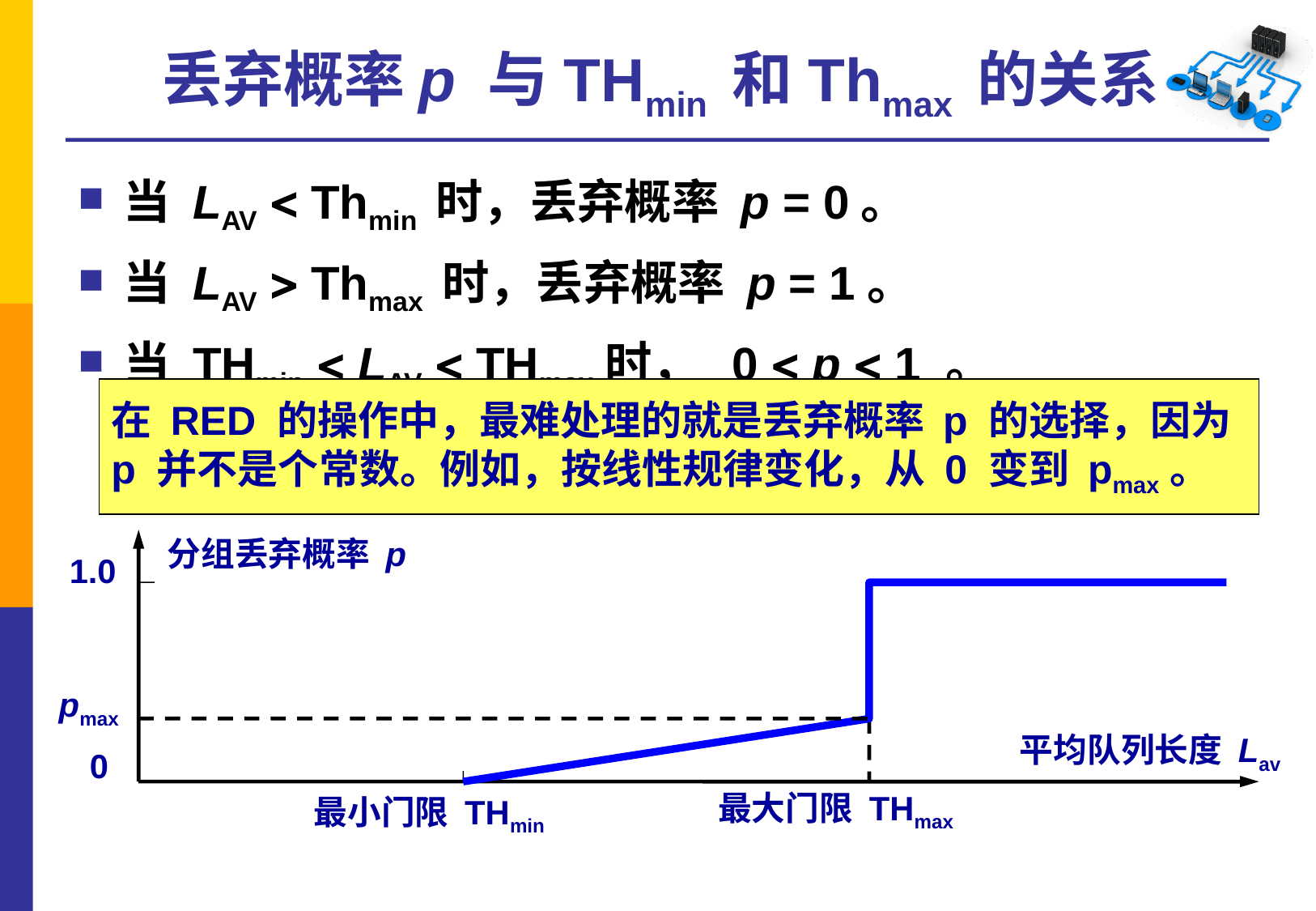

# 丢弃概率 p 与 THmin 和 Thmax 的关系
当 LAV < Thmin 时，丢弃概率 p = 0。
当 LAV > Thmax 时，丢弃概率 p = 1。
当 THmin < LAV < THmax时，  0 < p < 1 。
在 RED 的操作中，最难处理的就是丢弃概率 p 的选择，因为 p 并不是个常数。例如，按线性规律变化，从 0 变到 pmax。
分组丢弃概率 p
1.0

pmax

平均队列长度 Lav
0

最大门限 THmax

最小门限 THmin